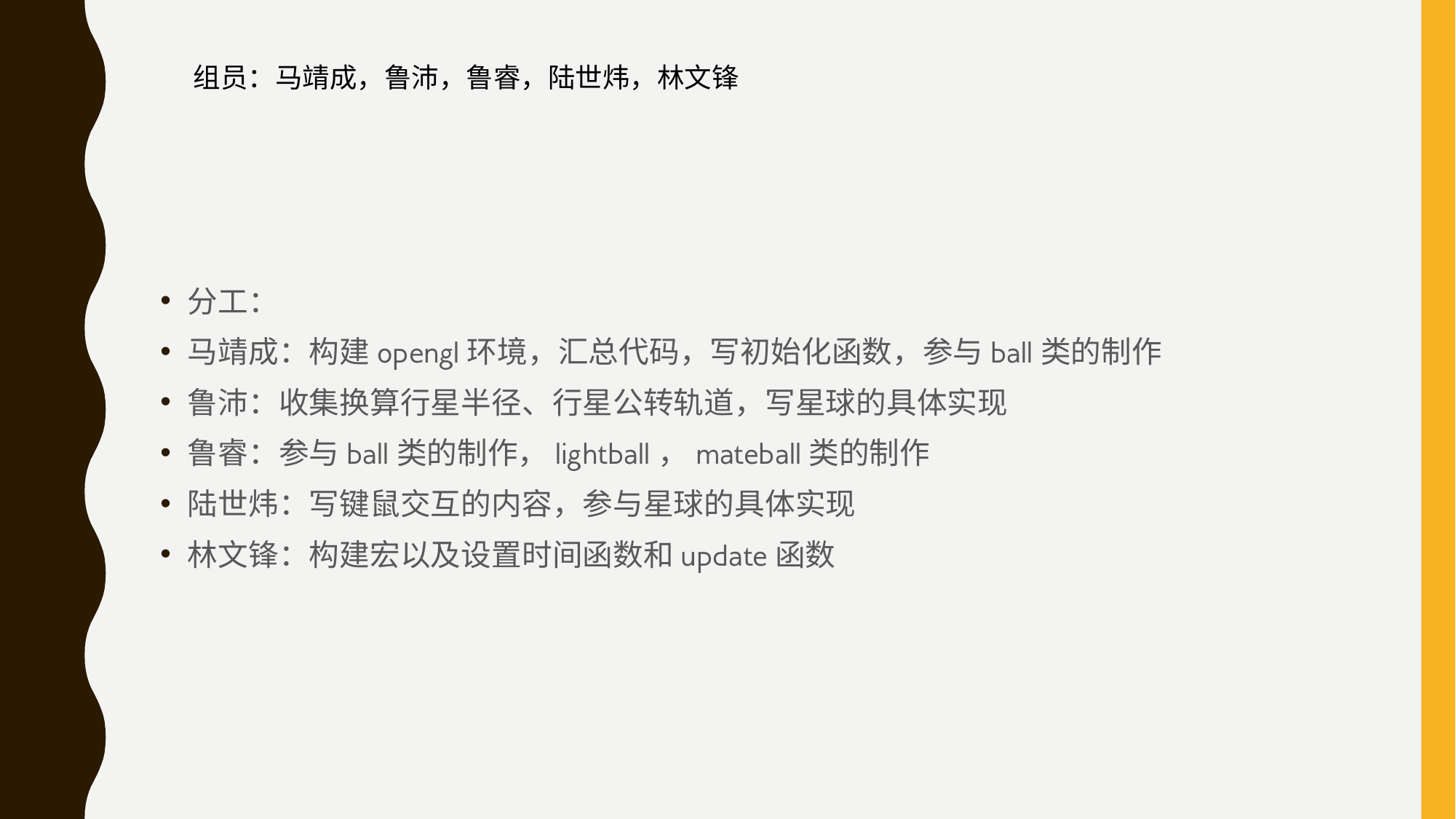

组员：马靖成，鲁沛，鲁睿，陆世炜，林文锋
分工：
马靖成：构建opengl环境，汇总代码，写初始化函数，参与ball类的制作
鲁沛：收集换算行星半径、行星公转轨道，写星球的具体实现
鲁睿：参与ball类的制作，lightball，mateball类的制作
陆世炜：写键鼠交互的内容，参与星球的具体实现
林文锋：构建宏以及设置时间函数和update函数